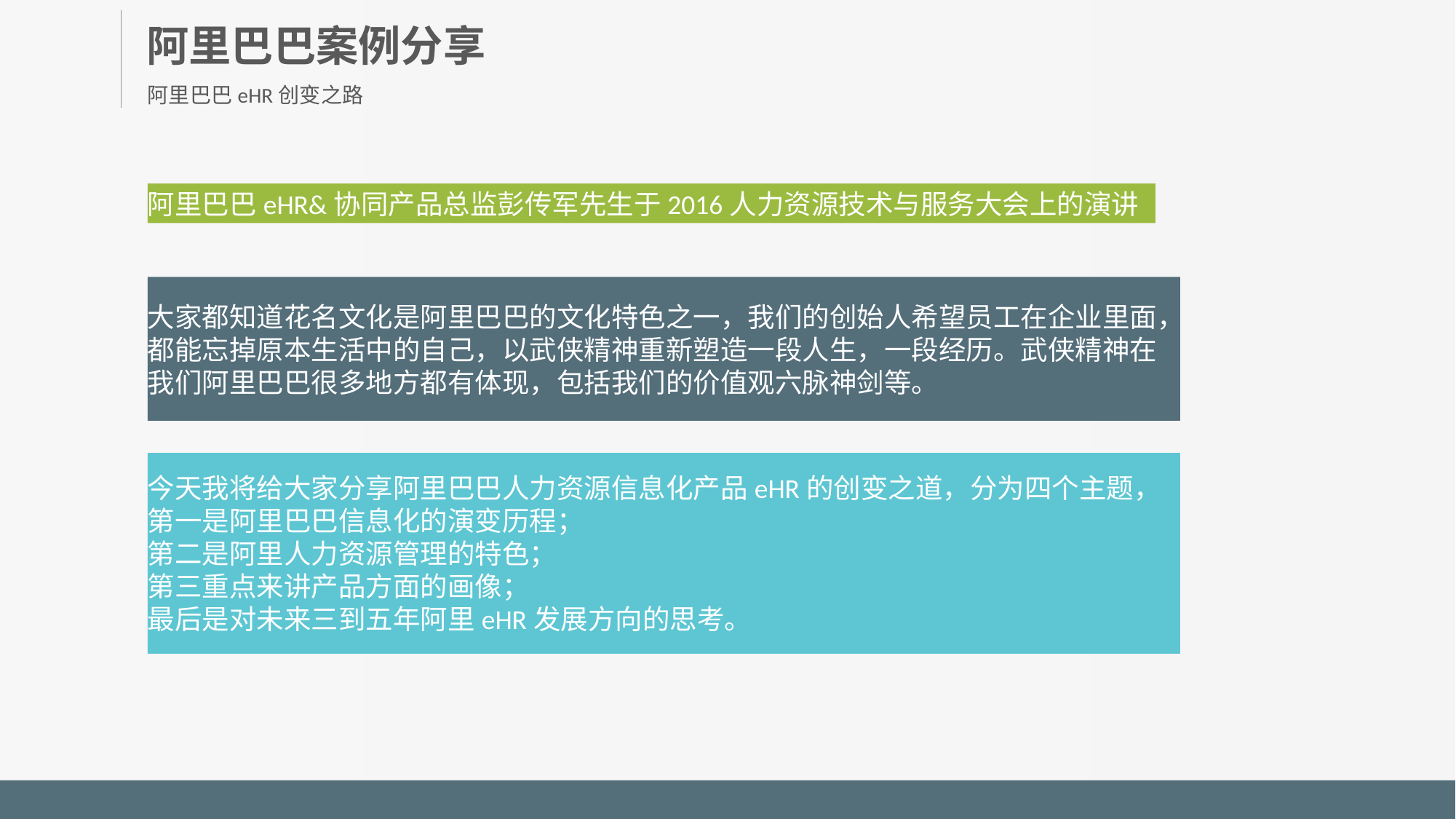

阿里巴巴案例分享
阿里巴巴eHR创变之路
阿里巴巴eHR&协同产品总监彭传军先生于2016人力资源技术与服务大会上的演讲
大家都知道花名文化是阿里巴巴的文化特色之一，我们的创始人希望员工在企业里面，都能忘掉原本生活中的自己，以武侠精神重新塑造一段人生，一段经历。武侠精神在我们阿里巴巴很多地方都有体现，包括我们的价值观六脉神剑等。
今天我将给大家分享阿里巴巴人力资源信息化产品eHR的创变之道，分为四个主题，
第一是阿里巴巴信息化的演变历程；
第二是阿里人力资源管理的特色；
第三重点来讲产品方面的画像；
最后是对未来三到五年阿里eHR发展方向的思考。